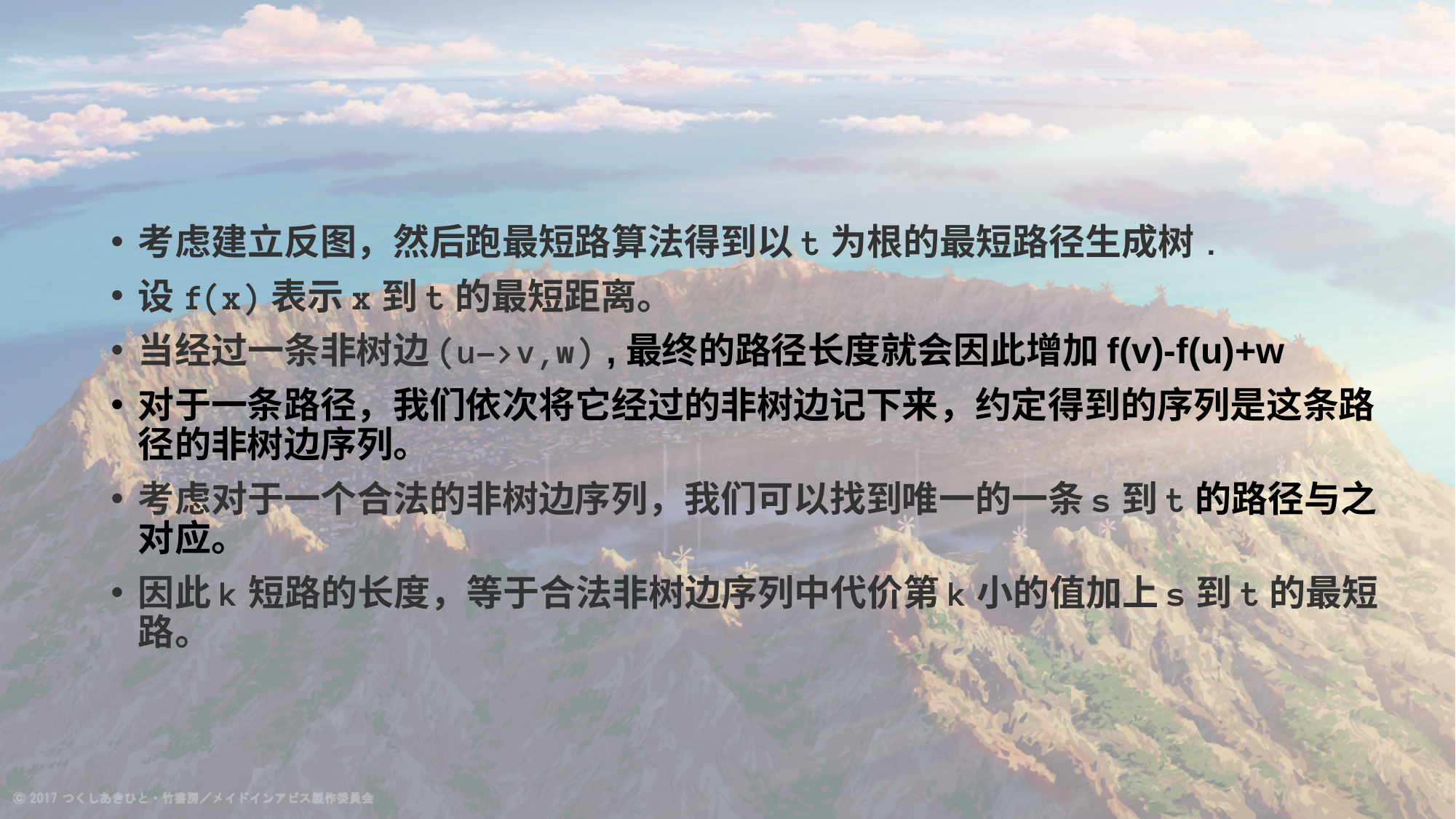

#
考虑建立反图，然后跑最短路算法得到以t为根的最短路径生成树.
设f(x)表示x到t的最短距离。
当经过一条非树边(u->v,w) ,最终的路径长度就会因此增加f(v)-f(u)+w
对于一条路径，我们依次将它经过的非树边记下来，约定得到的序列是这条路径的非树边序列。
考虑对于一个合法的非树边序列，我们可以找到唯一的一条s到t的路径与之对应。
因此k短路的长度，等于合法非树边序列中代价第k小的值加上s到t的最短路。